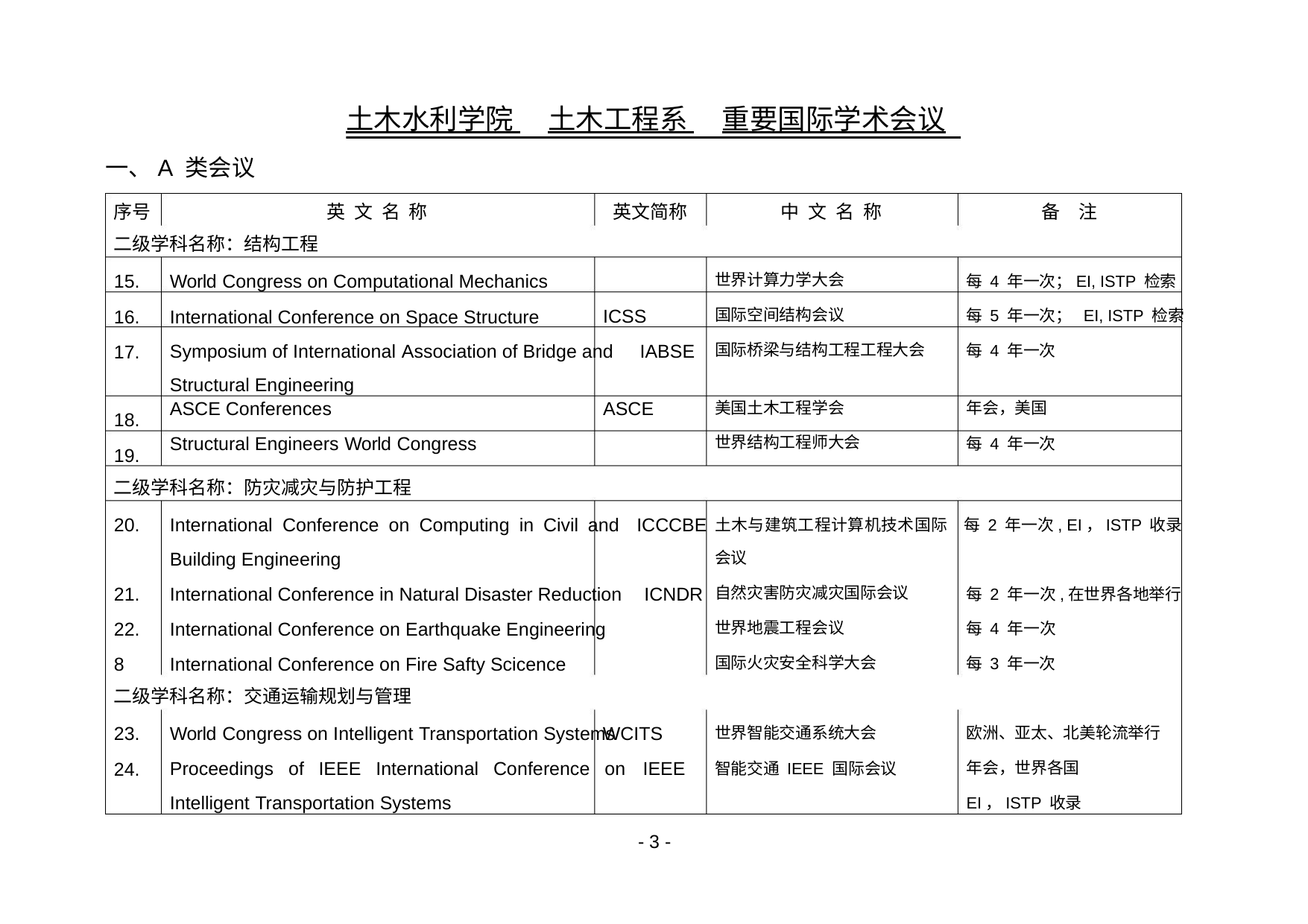

土木水利学院 土木工程系 重要国际学术会议

一、A 类会议

序号
英 文 名 称
英文简称
中 文 名 称
备 注
二级学科名称：结构工程
15.
16.
17.
World Congress on Computational Mechanics
International Conference on Space Structure
每 4 年一次；EI, ISTP 检索
每 5 年一次； EI, ISTP 检索
每 4 年一次
世界计算力学大会
ICSS
国际空间结构会议
Symposium of International Association of Bridge and IABSE
Structural Engineering
国际桥梁与结构工程工程大会
ASCE Conferences
ASCE
美国土木工程学会
年会，美国
18.
19.
Structural Engineers World Congress
每 4 年一次
世界结构工程师大会
二级学科名称：防灾减灾与防护工程
20.
International Conference on Computing in Civil and ICCCBE
Building Engineering
土木与建筑工程计算机技术国际 每 2 年一次, EI，ISTP 收录
会议
21.
22.
8
International Conference in Natural Disaster Reduction ICNDR
International Conference on Earthquake Engineering
International Conference on Fire Safty Scicence
每 2 年一次,在世界各地举行
每 4 年一次
自然灾害防灾减灾国际会议
世界地震工程会议
每 3 年一次
国际火灾安全科学大会
二级学科名称：交通运输规划与管理
23.
24.
World Congress on Intelligent Transportation Systems
WCITS
世界智能交通系统大会
欧洲、亚太、北美轮流举行
年会，世界各国
Proceedings of IEEE International Conference on IEEE
Intelligent Transportation Systems
智能交通 IEEE 国际会议
EI，ISTP 收录
- 3 -